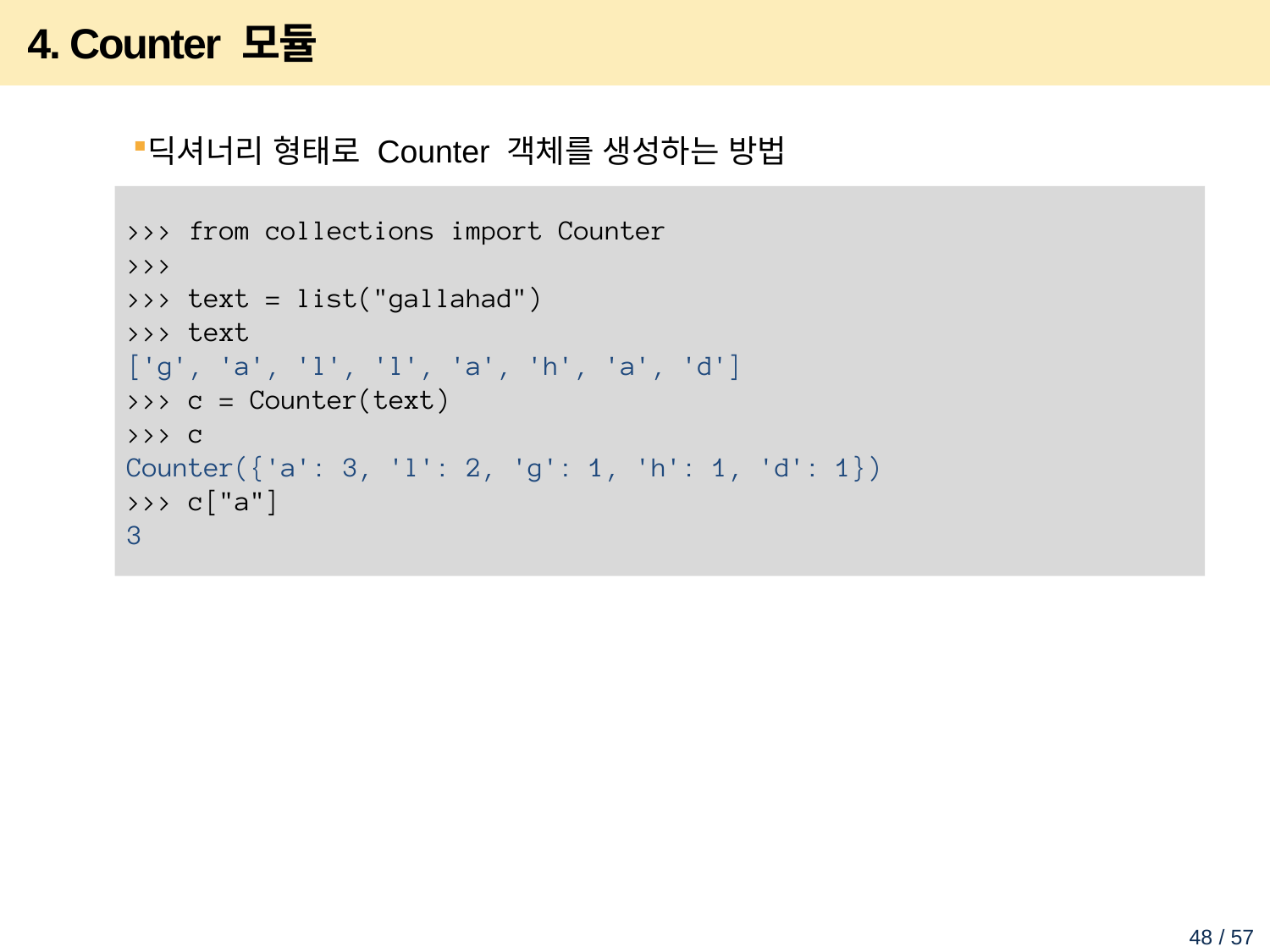

# 4. Counter 모듈
딕셔너리 형태로 Counter 객체를 생성하는 방법

>>> from collections import Counter
>>>
>>> text = list("gallahad")
>>> text
['g', 'a', 'l', 'l', 'a', 'h', 'a', 'd']
>>> c = Counter(text)
>>> c
Counter({'a': 3, 'l': 2, 'g': 1, 'h': 1, 'd': 1})
>>> c["a"]
3